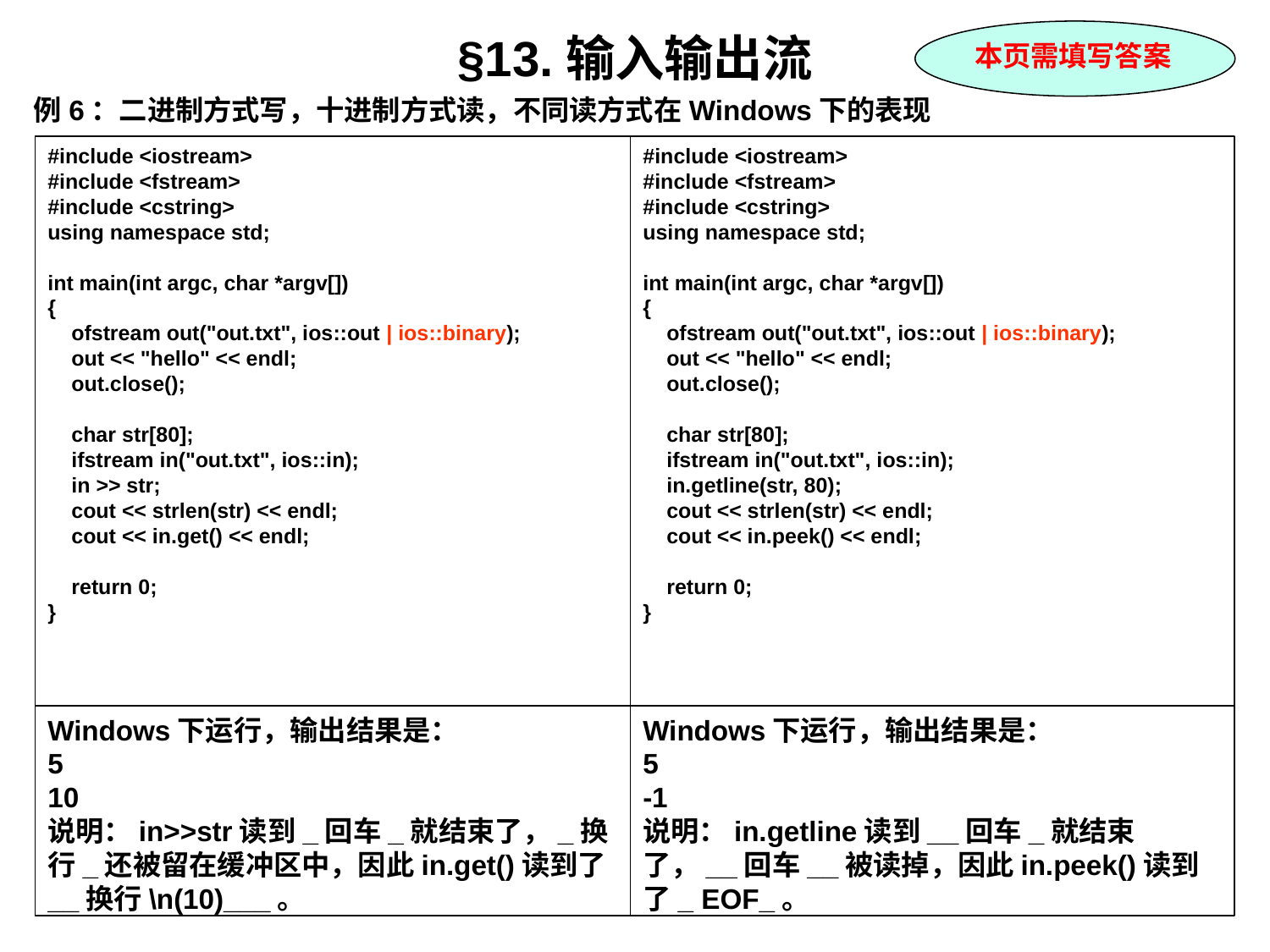

§13.输入输出流
例6：二进制方式写，十进制方式读，不同读方式在Windows下的表现
本页需填写答案
#include <iostream>
#include <fstream>
#include <cstring>
using namespace std;

int main(int argc, char *argv[])
{
    ofstream out("out.txt", ios::out | ios::binary);
    out << "hello" << endl;
    out.close();

    char str[80];
    ifstream in("out.txt", ios::in);
    in >> str;
    cout << strlen(str) << endl;
    cout << in.get() << endl;

    return 0;
}
#include <iostream>
#include <fstream>
#include <cstring>
using namespace std;

int main(int argc, char *argv[])
{
    ofstream out("out.txt", ios::out | ios::binary);
    out << "hello" << endl;
    out.close();

    char str[80];
    ifstream in("out.txt", ios::in);
    in.getline(str, 80);
    cout << strlen(str) << endl;
    cout << in.peek() << endl;

    return 0;
}
Windows下运行，输出结果是：
5
10
说明：in>>str读到_回车_就结束了，_换行_还被留在缓冲区中，因此in.get()读到了__换行\n(10)___。
Windows下运行，输出结果是：
5
-1
说明：in.getline读到__回车_就结束了，__回车__被读掉，因此in.peek()读到了_ EOF_。